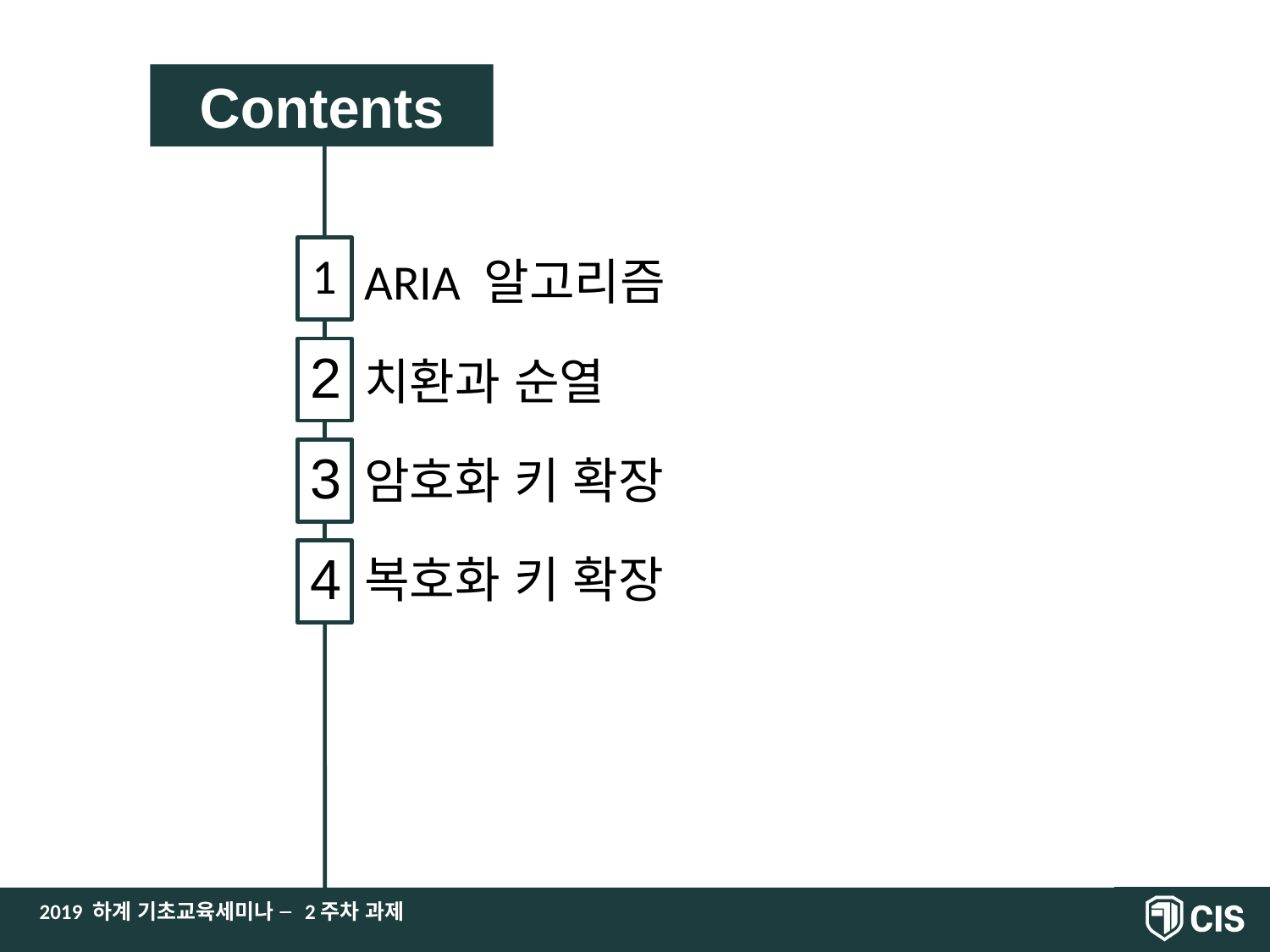

1
ARIA 알고리즘
2
치환과 순열
3
암호화 키 확장
4
복호화 키 확장
2019 하계 기초교육세미나 – 2주차 과제